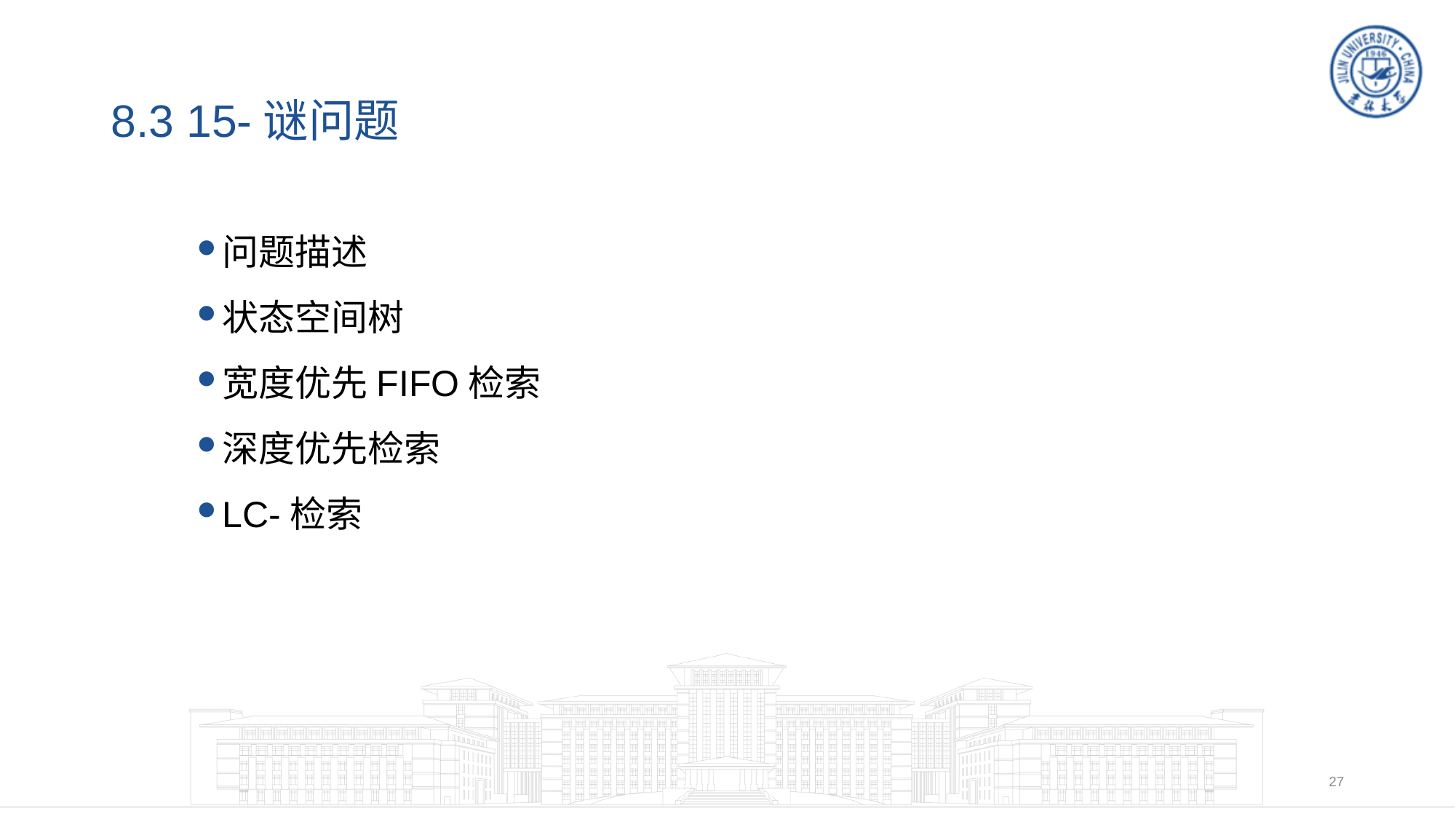

# 8.3 15-谜问题
问题描述
状态空间树
宽度优先FIFO检索
深度优先检索
LC-检索
27